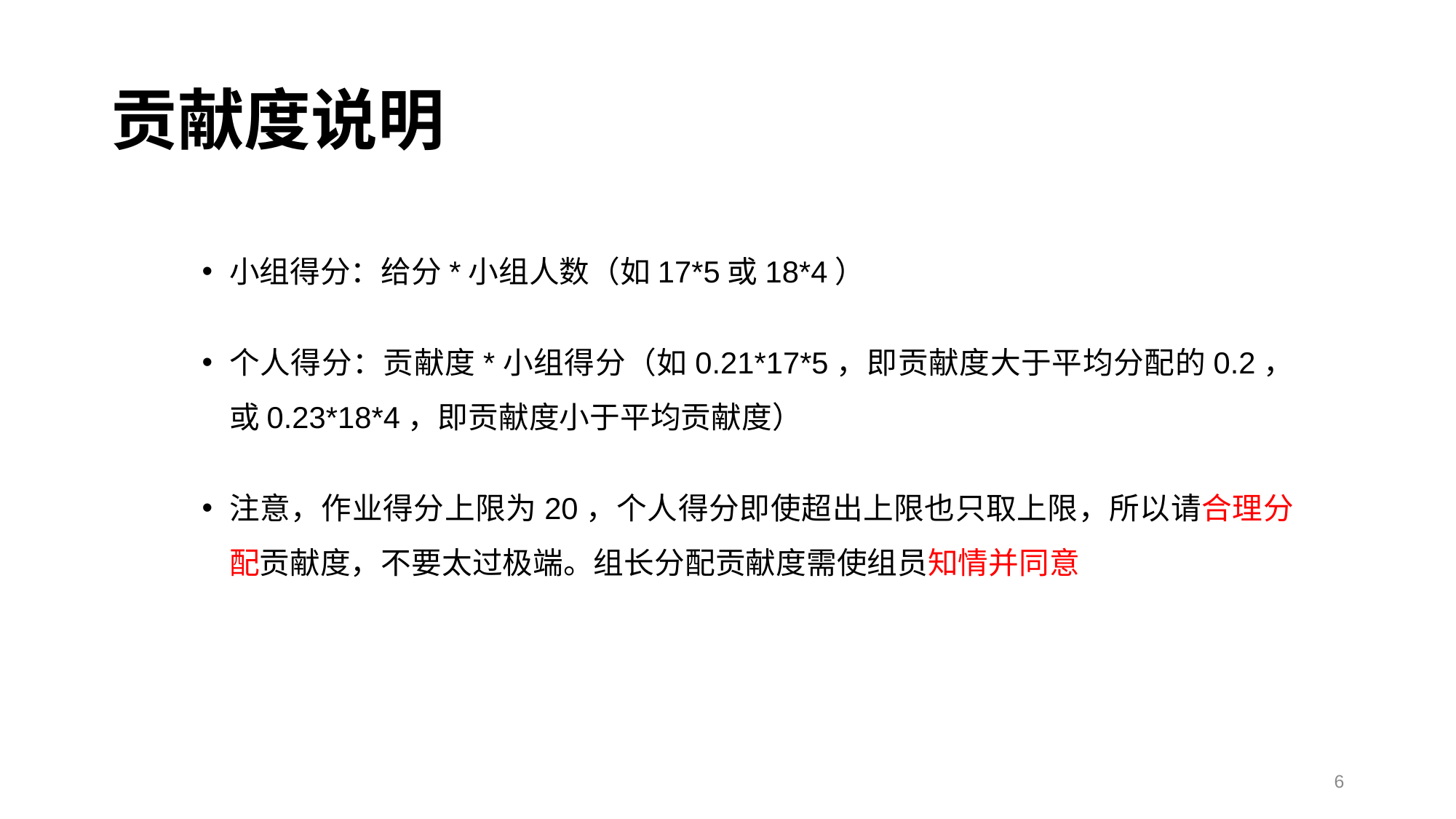

# 贡献度说明
小组得分：给分*小组人数（如17*5或18*4）
个人得分：贡献度*小组得分（如0.21*17*5，即贡献度大于平均分配的0.2，或0.23*18*4，即贡献度小于平均贡献度）
注意，作业得分上限为20，个人得分即使超出上限也只取上限，所以请合理分配贡献度，不要太过极端。组长分配贡献度需使组员知情并同意
6